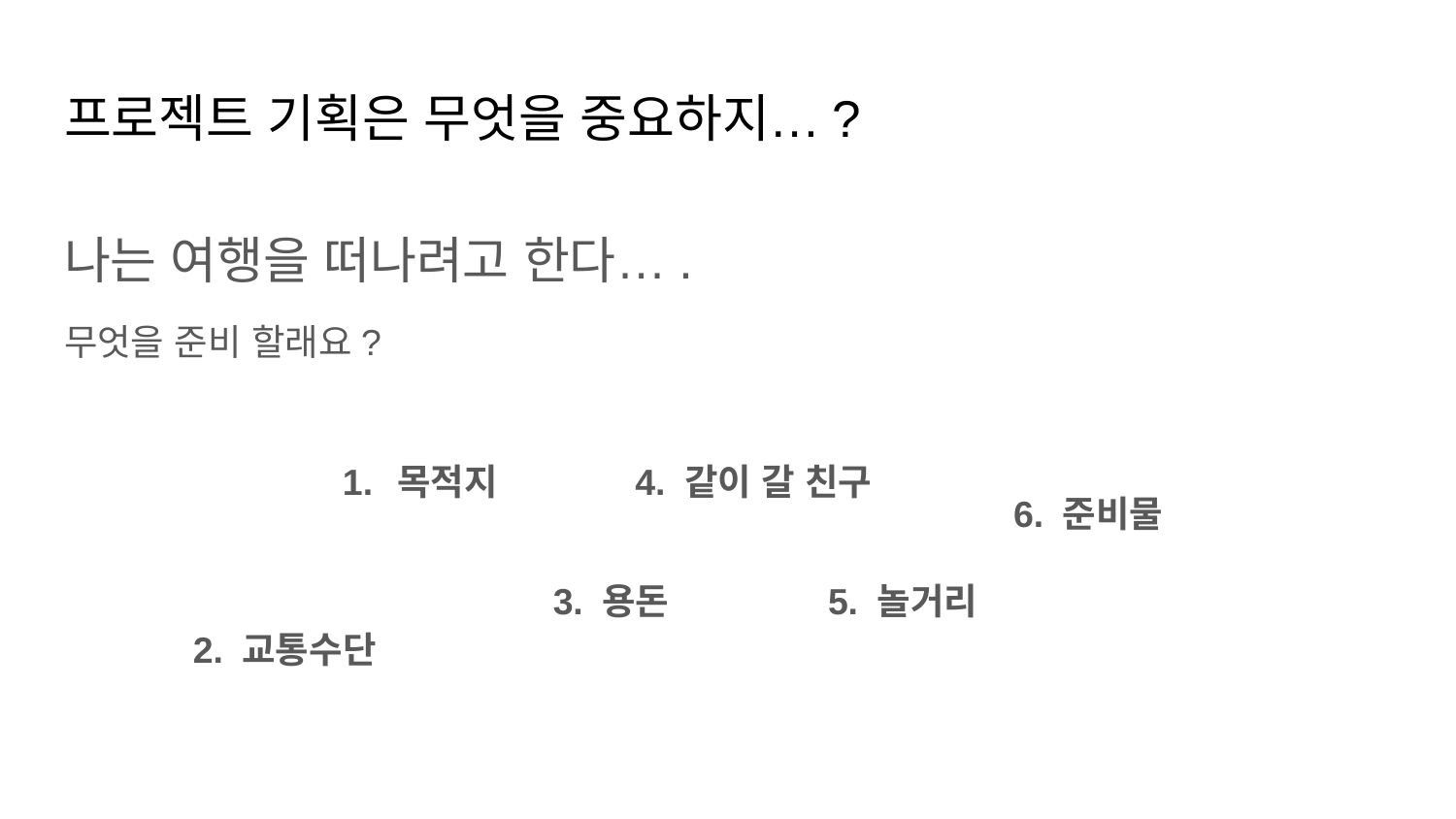

# 프로젝트 기획은 무엇을 중요하지…?
나는 여행을 떠나려고 한다….
무엇을 준비 할래요?
목적지
4. 같이 갈 친구
6. 준비물
3. 용돈
5. 놀거리
2. 교통수단